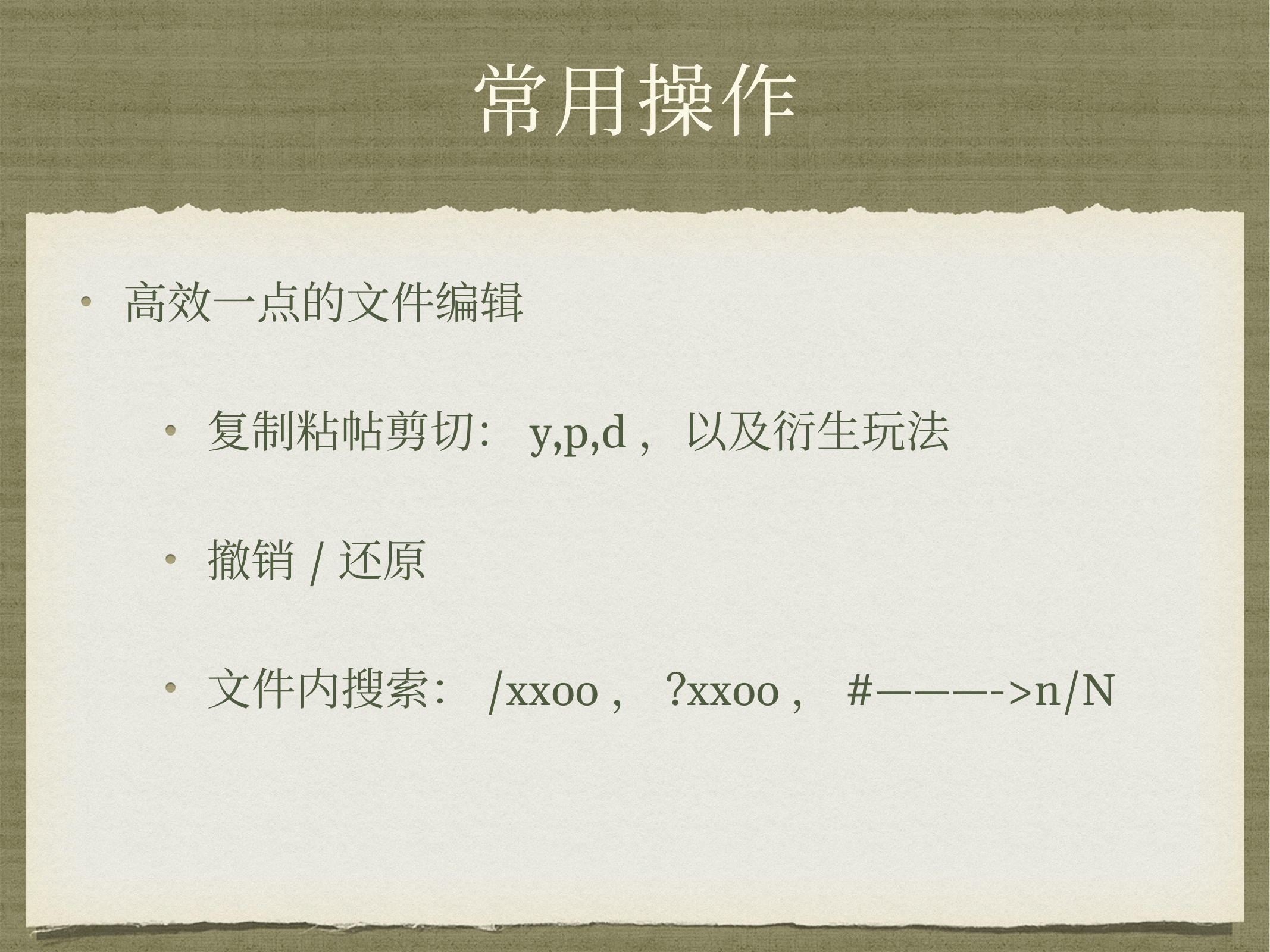

# 常用操作
高效一点的文件编辑
复制粘帖剪切：y,p,d，以及衍生玩法
撤销/还原
文件内搜索：/xxoo，?xxoo，#———->n/N